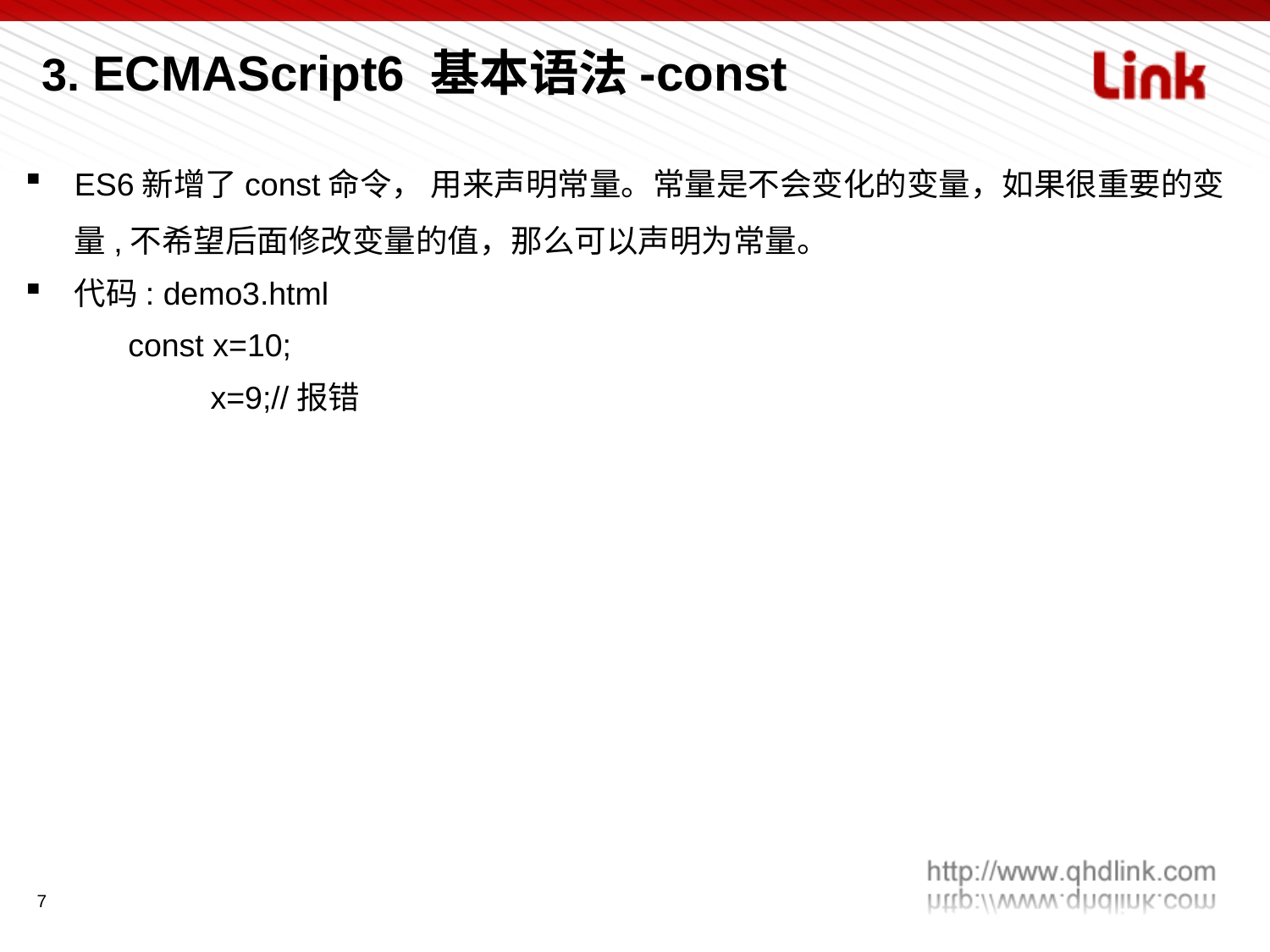

3. ECMAScript6 基本语法-const
ES6新增了const命令， 用来声明常量。常量是不会变化的变量，如果很重要的变量,不希望后面修改变量的值，那么可以声明为常量。
代码: demo3.html
            const x=10;
		 x=9;//报错
7